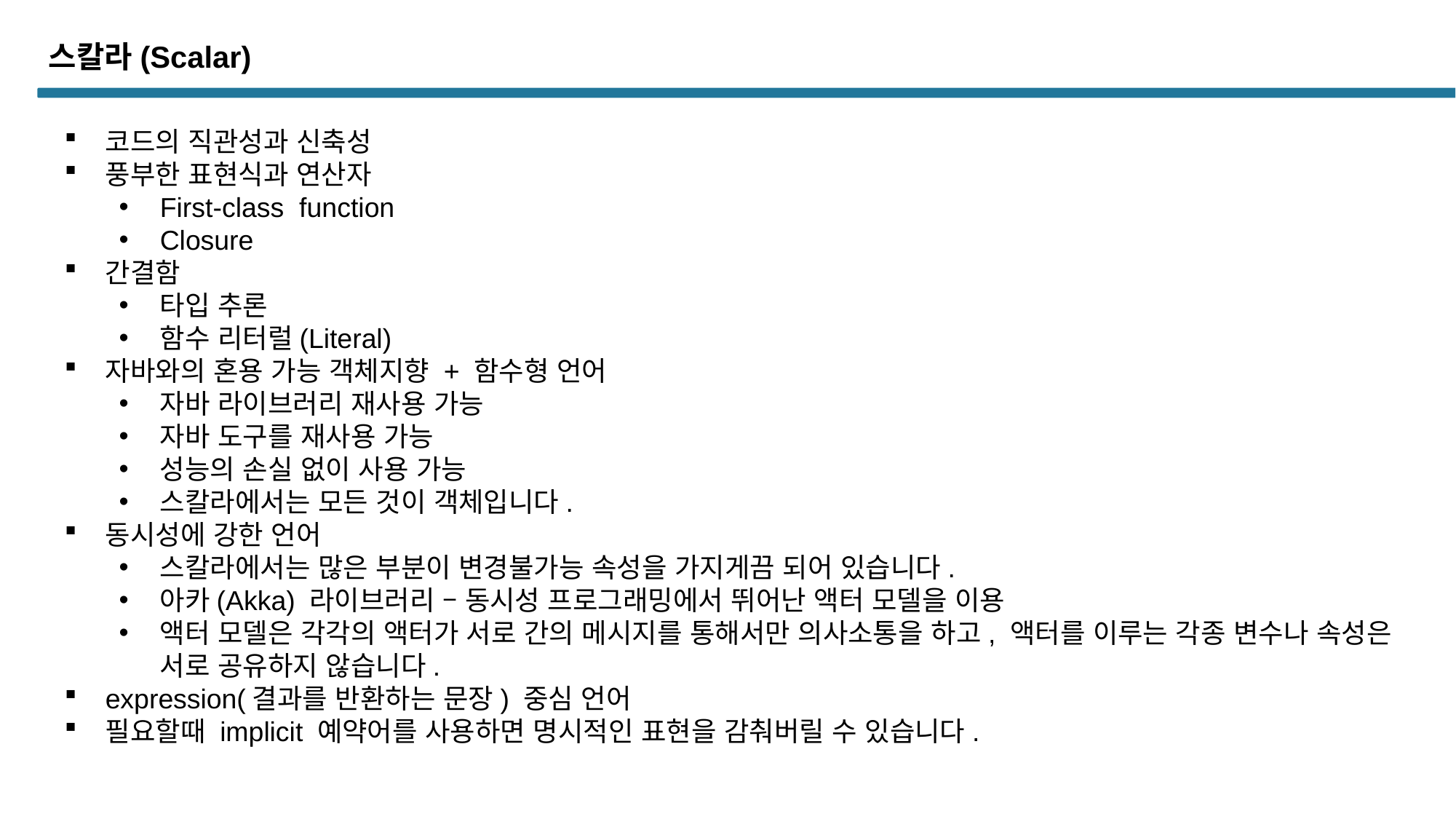

스칼라(Scalar)
코드의 직관성과 신축성
풍부한 표현식과 연산자
First-class  function
Closure
간결함
타입 추론
함수 리터럴(Literal)
자바와의 혼용 가능 객체지향 + 함수형 언어
자바 라이브러리 재사용 가능
자바 도구를 재사용 가능
성능의 손실 없이 사용 가능
스칼라에서는 모든 것이 객체입니다.
동시성에 강한 언어
스칼라에서는 많은 부분이 변경불가능 속성을 가지게끔 되어 있습니다.
아카(Akka) 라이브러리 – 동시성 프로그래밍에서 뛰어난 액터 모델을 이용
액터 모델은 각각의 액터가 서로 간의 메시지를 통해서만 의사소통을 하고, 액터를 이루는 각종 변수나 속성은 서로 공유하지 않습니다.
expression(결과를 반환하는 문장) 중심 언어
필요할때 implicit 예약어를 사용하면 명시적인 표현을 감춰버릴 수 있습니다.